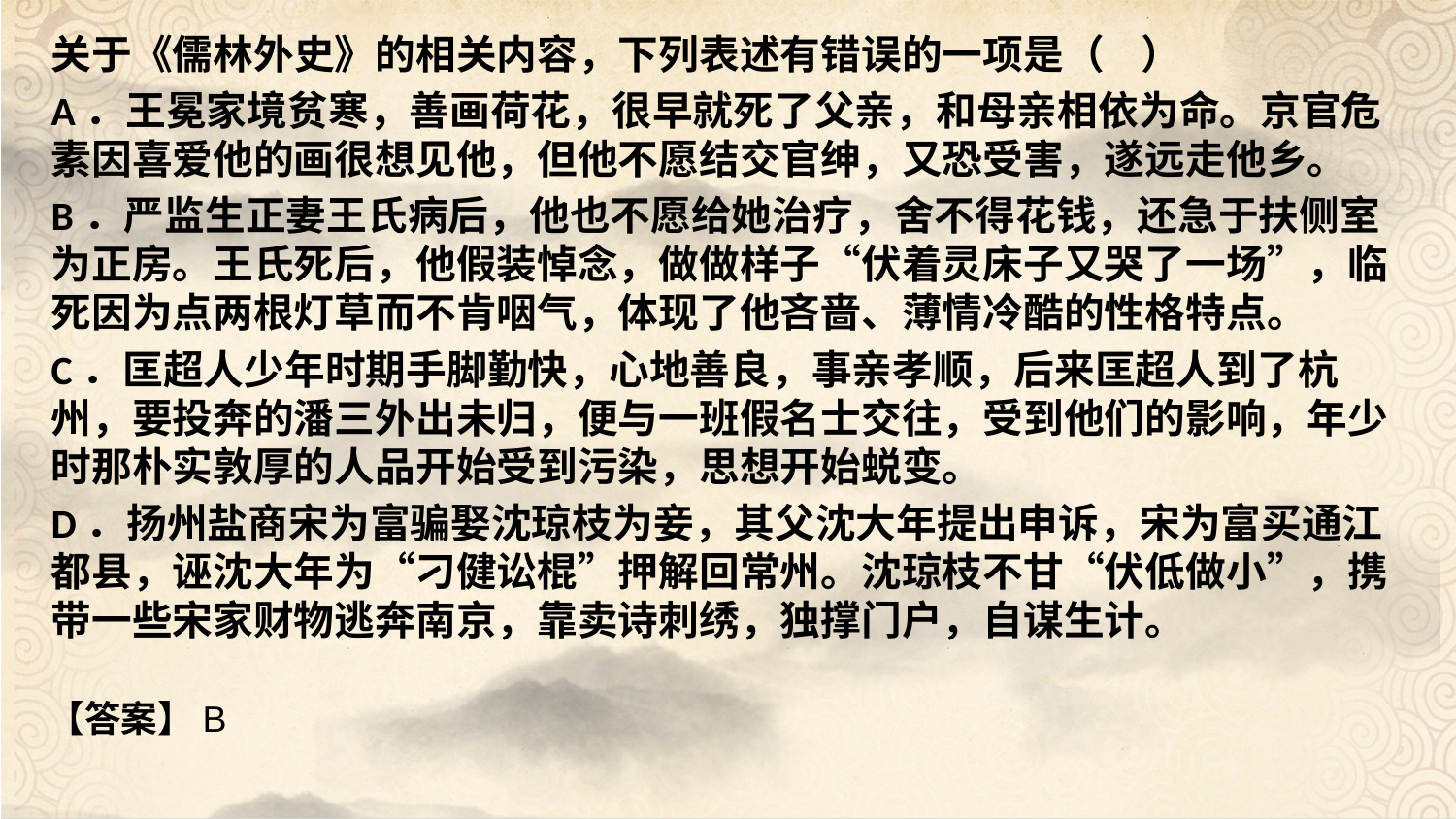

关于《儒林外史》的相关内容，下列表述有错误的一项是（    ）
A．王冕家境贫寒，善画荷花，很早就死了父亲，和母亲相依为命。京官危素因喜爱他的画很想见他，但他不愿结交官绅，又恐受害，遂远走他乡。
B．严监生正妻王氏病后，他也不愿给她治疗，舍不得花钱，还急于扶侧室为正房。王氏死后，他假装悼念，做做样子“伏着灵床子又哭了一场”，临死因为点两根灯草而不肯咽气，体现了他吝啬、薄情冷酷的性格特点。
C．匡超人少年时期手脚勤快，心地善良，事亲孝顺，后来匡超人到了杭州，要投奔的潘三外出未归，便与一班假名士交往，受到他们的影响，年少时那朴实敦厚的人品开始受到污染，思想开始蜕变。
D．扬州盐商宋为富骗娶沈琼枝为妾，其父沈大年提出申诉，宋为富买通江都县，诬沈大年为“刁健讼棍”押解回常州。沈琼枝不甘“伏低做小”，携带一些宋家财物逃奔南京，靠卖诗刺绣，独撑门户，自谋生计。
【答案】B